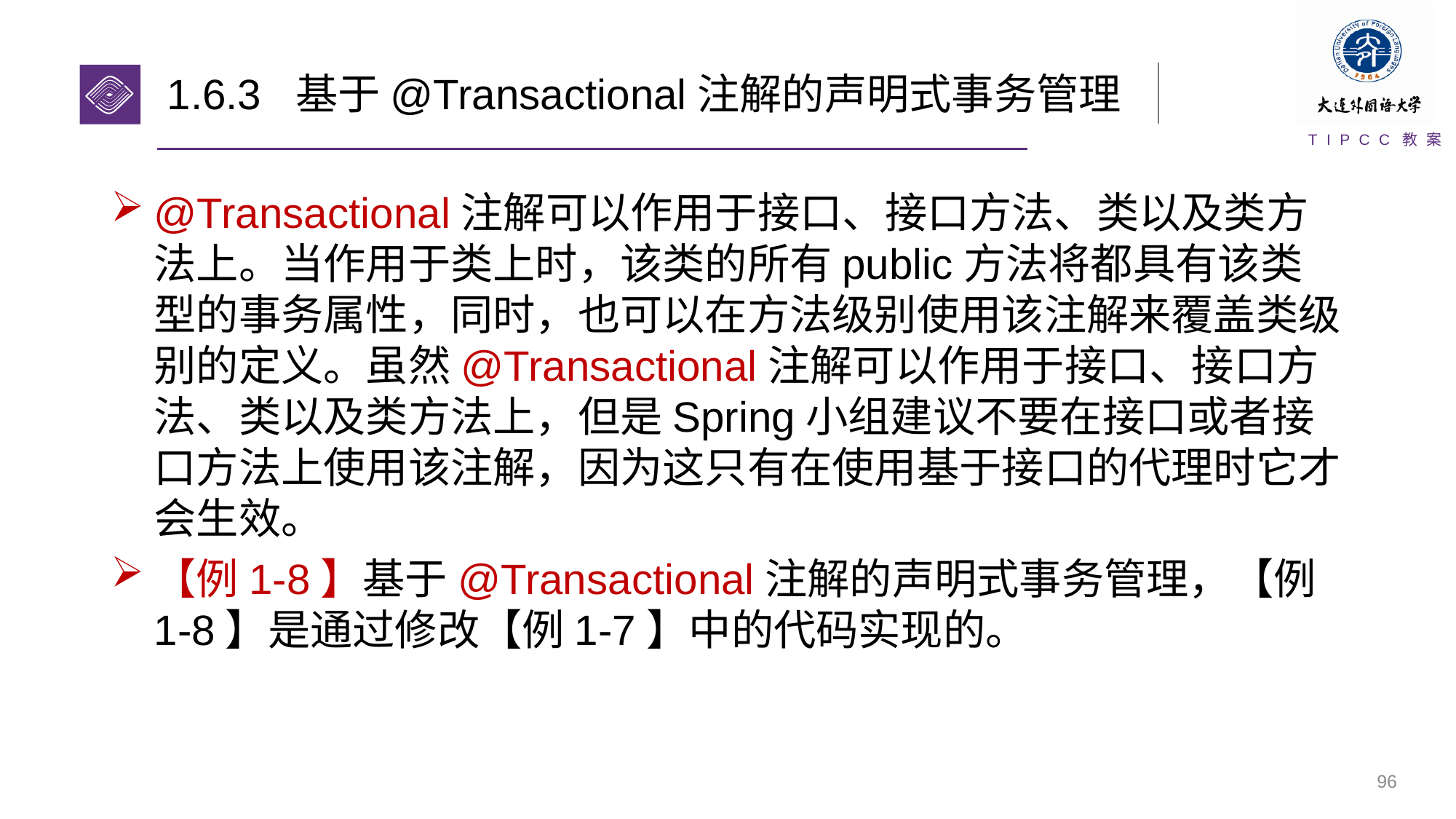

# 1.6.3  基于@Transactional注解的声明式事务管理
@Transactional注解可以作用于接口、接口方法、类以及类方法上。当作用于类上时，该类的所有public方法将都具有该类型的事务属性，同时，也可以在方法级别使用该注解来覆盖类级别的定义。虽然@Transactional注解可以作用于接口、接口方法、类以及类方法上，但是Spring小组建议不要在接口或者接口方法上使用该注解，因为这只有在使用基于接口的代理时它才会生效。
【例1-8】基于@Transactional注解的声明式事务管理，【例1-8】是通过修改【例1-7】中的代码实现的。
96